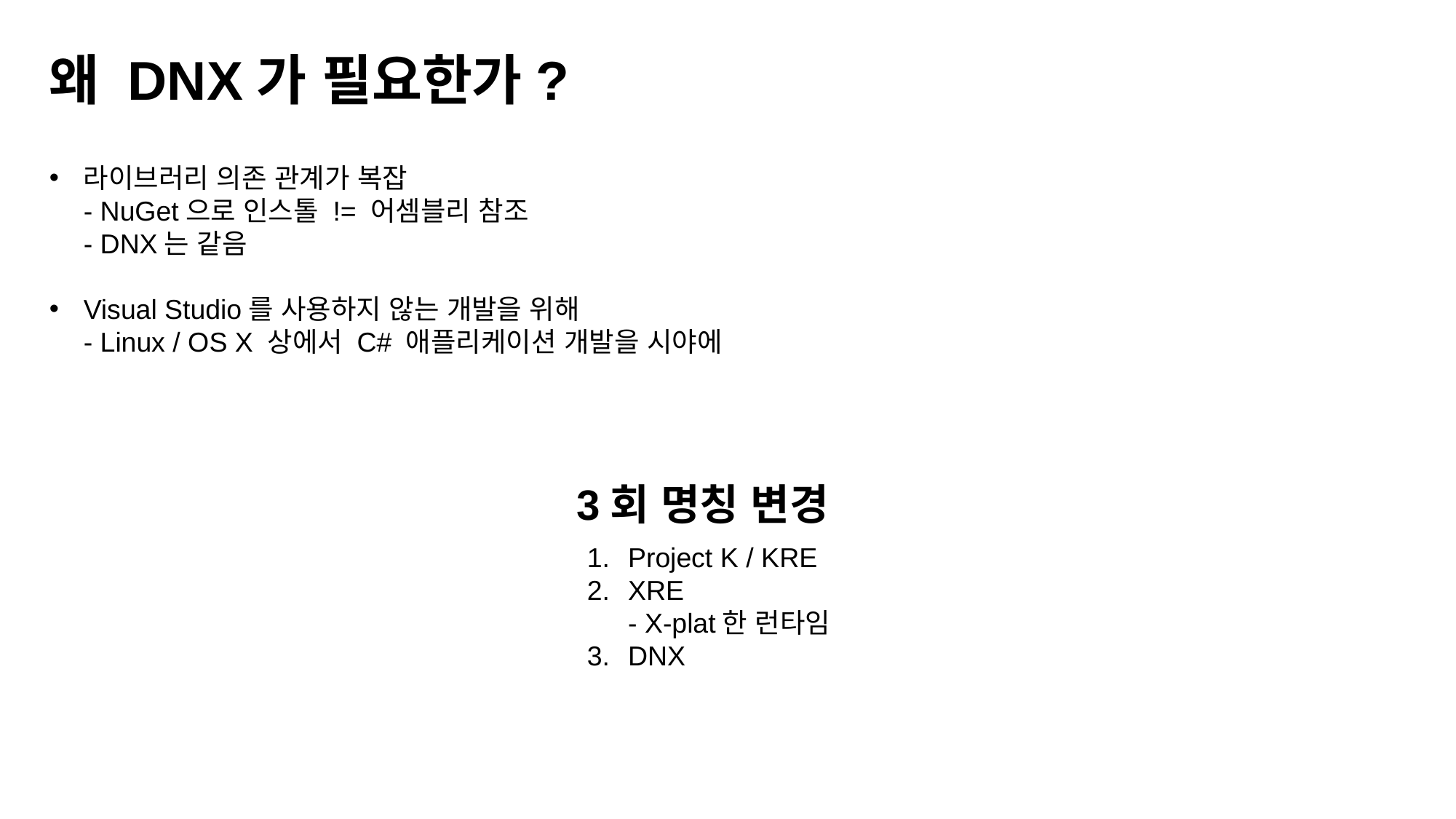

왜 DNX가 필요한가?
라이브러리 의존 관계가 복잡
- NuGet으로 인스톨 != 어셈블리 참조
- DNX는 같음
Visual Studio를 사용하지 않는 개발을 위해
- Linux / OS X 상에서 C# 애플리케이션 개발을 시야에
3회 명칭 변경
Project K / KRE
XRE
- X-plat한 런타임
DNX